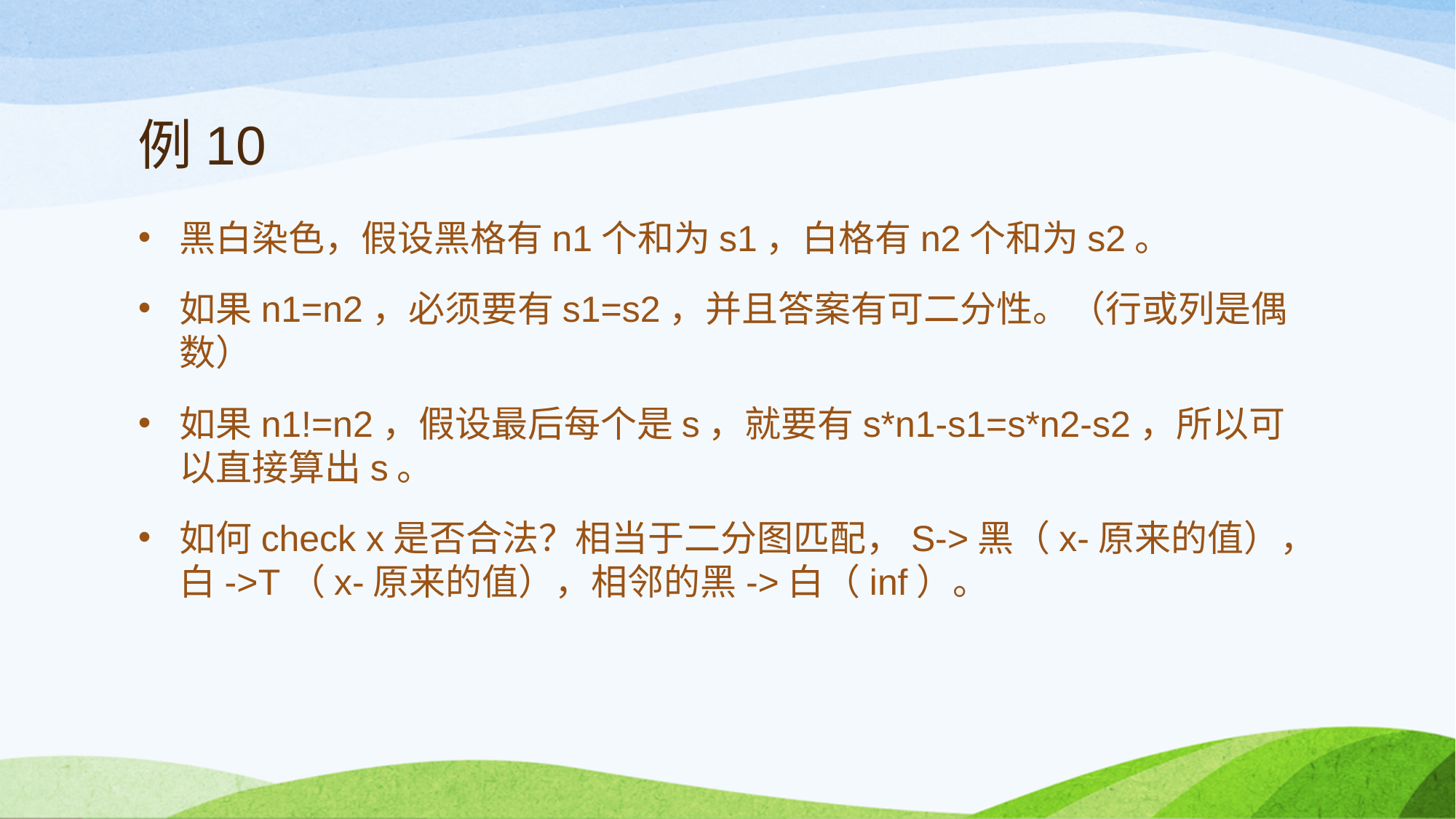

# 例10
黑白染色，假设黑格有n1个和为s1，白格有n2个和为s2。
如果n1=n2，必须要有s1=s2，并且答案有可二分性。（行或列是偶数）
如果n1!=n2，假设最后每个是s，就要有s*n1-s1=s*n2-s2，所以可以直接算出s。
如何check x是否合法？相当于二分图匹配，S->黑（x-原来的值），白->T（x-原来的值），相邻的黑->白（inf）。